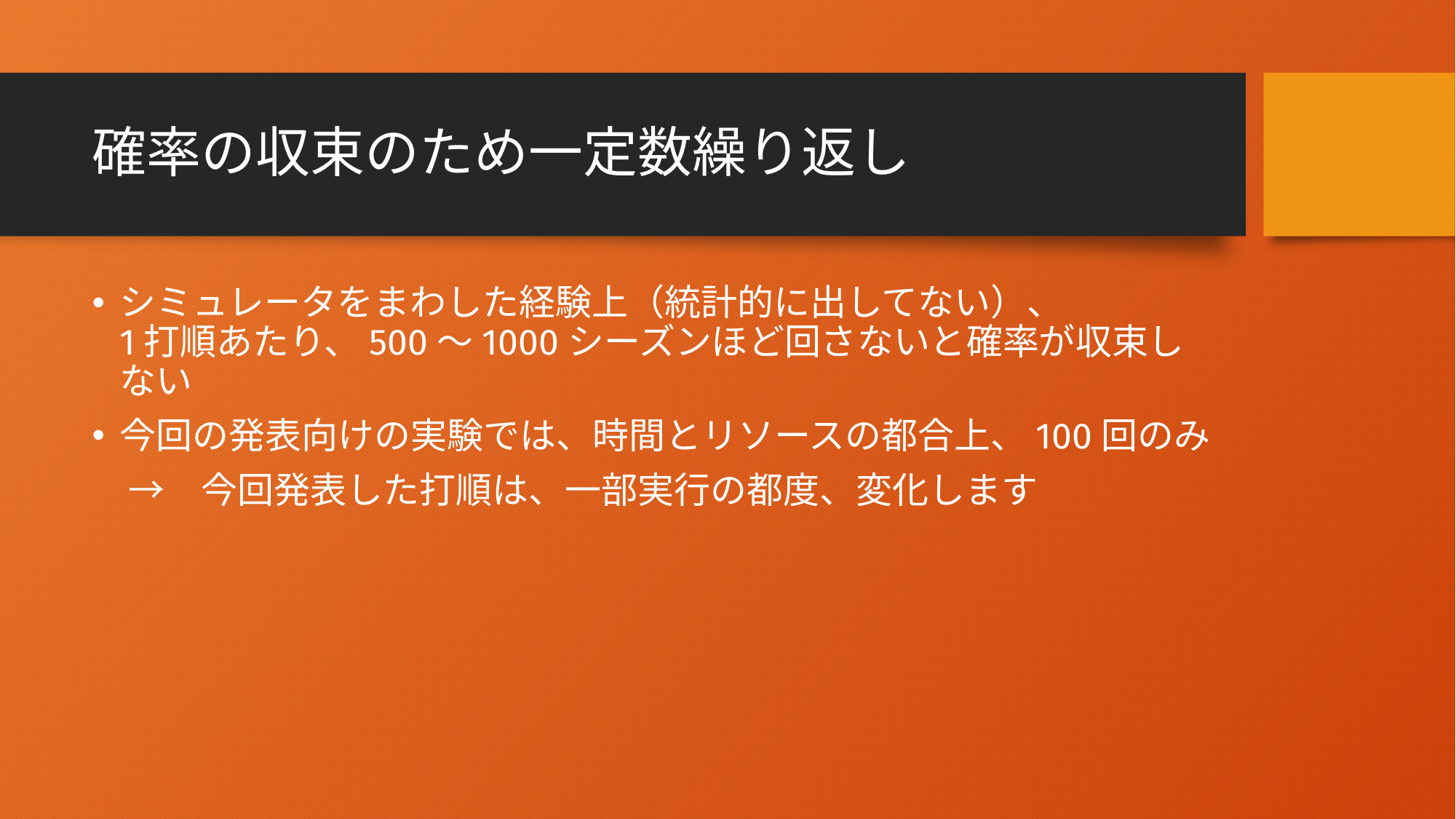

# 確率の収束のため一定数繰り返し
シミュレータをまわした経験上（統計的に出してない）、
1打順あたり、500～1000シーズンほど回さないと確率が収束しない
今回の発表向けの実験では、時間とリソースの都合上、100回のみ
　→　今回発表した打順は、一部実行の都度、変化します